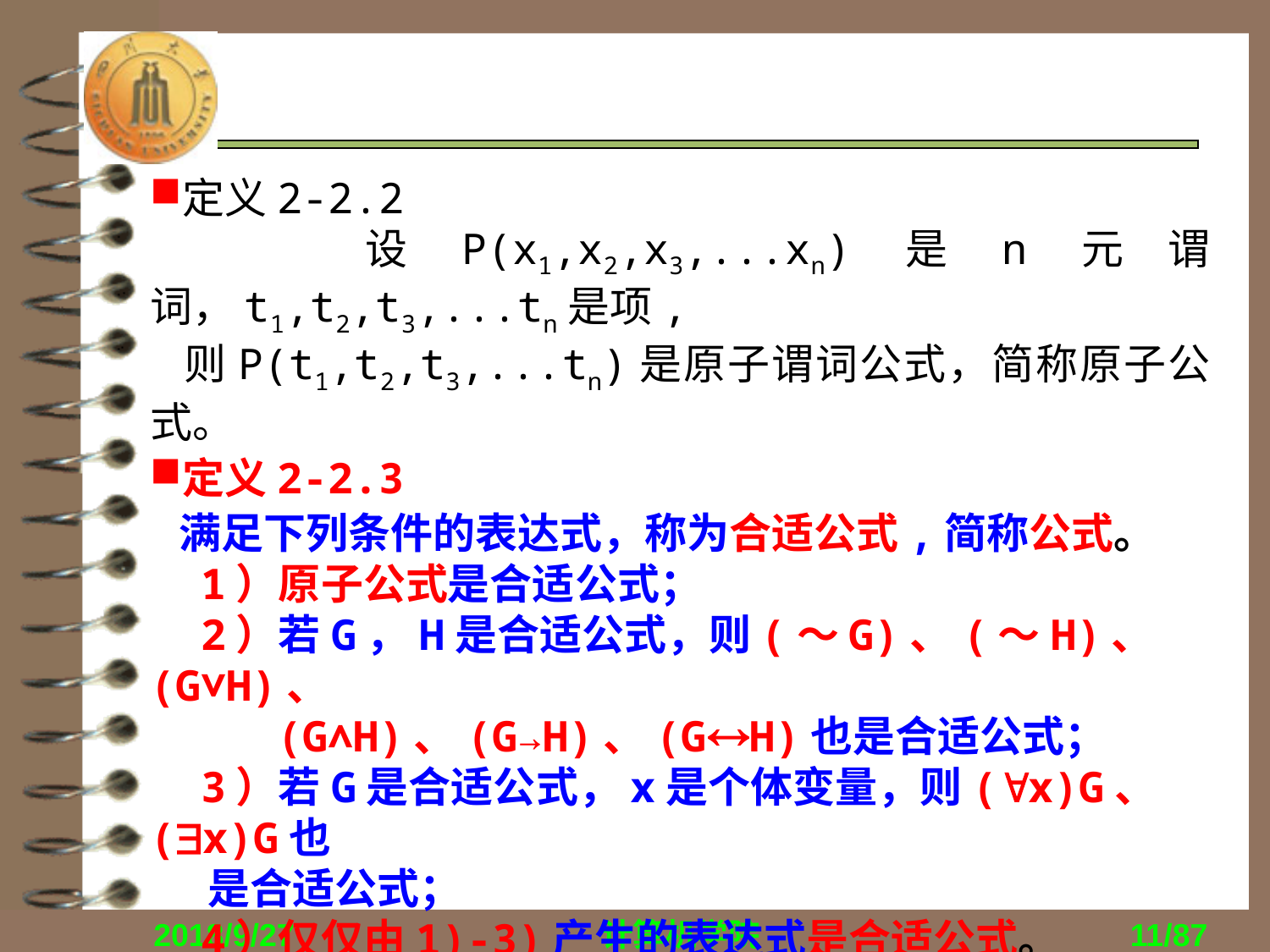

#
定义2-2.2
   设P(x1,x2,x3,...xn)是n元谓词，t1,t2,t3,...tn是项,
  则P(t1,t2,t3,...tn)是原子谓词公式，简称原子公式。
定义2-2.3
  满足下列条件的表达式，称为合适公式,简称公式。
  1）原子公式是合适公式；
  2）若G，H是合适公式，则(～G)、(～H)、(G∨H)、
     (G∧H)、(G→H)、(G↔H)也是合适公式；
  3）若G是合适公式，x是个体变量，则(∀x)G、(∃x)G也
     是合适公式；
  4）仅仅由1)-3)产生的表达式是合适公式。

2018/9/27
计算机学院
11/87